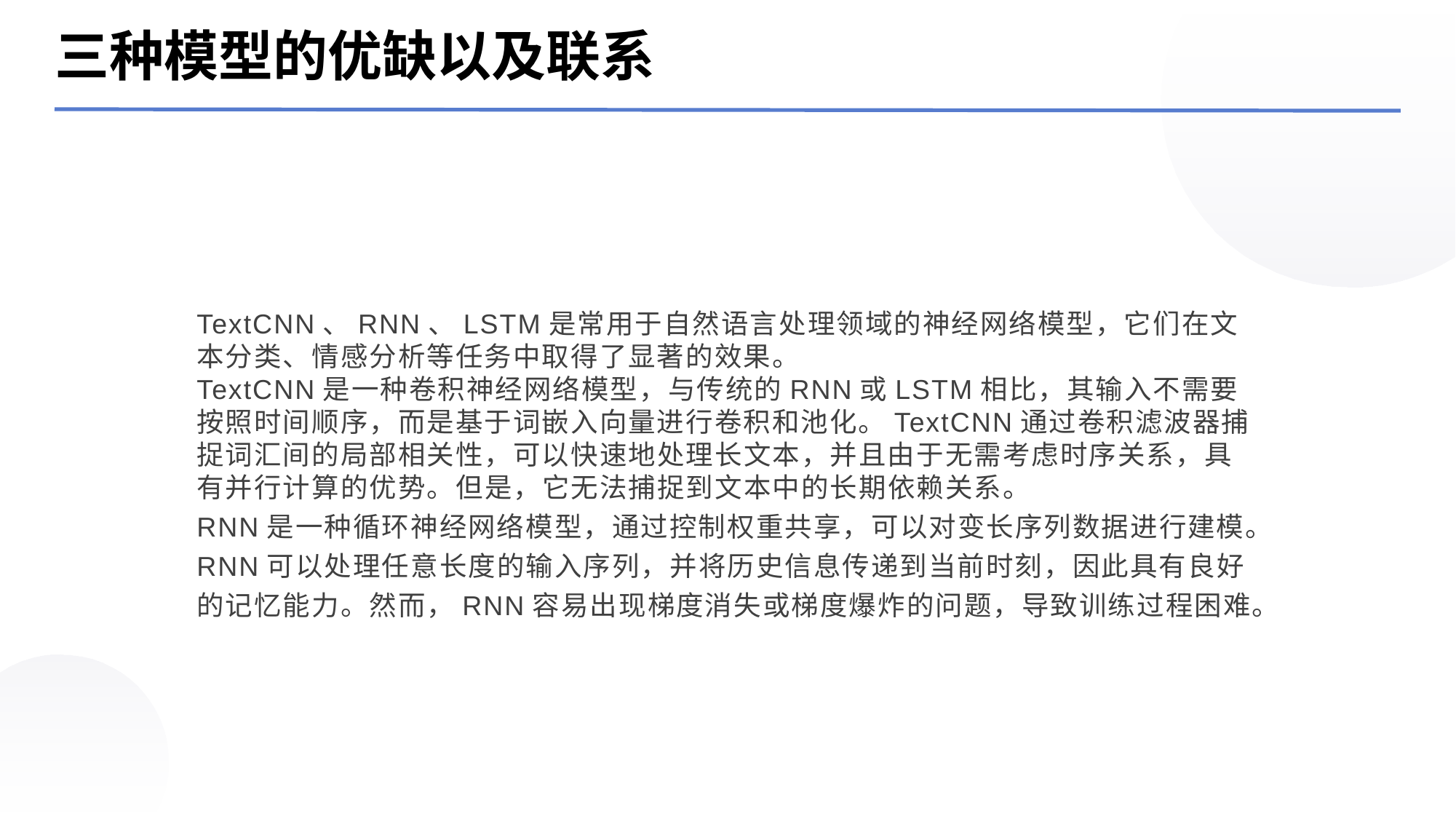

三种模型的优缺以及联系
TextCNN、RNN、LSTM是常用于自然语言处理领域的神经网络模型，它们在文本分类、情感分析等任务中取得了显著的效果。
TextCNN是一种卷积神经网络模型，与传统的RNN或LSTM相比，其输入不需要按照时间顺序，而是基于词嵌入向量进行卷积和池化。TextCNN通过卷积滤波器捕捉词汇间的局部相关性，可以快速地处理长文本，并且由于无需考虑时序关系，具有并行计算的优势。但是，它无法捕捉到文本中的长期依赖关系。
RNN是一种循环神经网络模型，通过控制权重共享，可以对变长序列数据进行建模。RNN可以处理任意长度的输入序列，并将历史信息传递到当前时刻，因此具有良好的记忆能力。然而，RNN容易出现梯度消失或梯度爆炸的问题，导致训练过程困难。